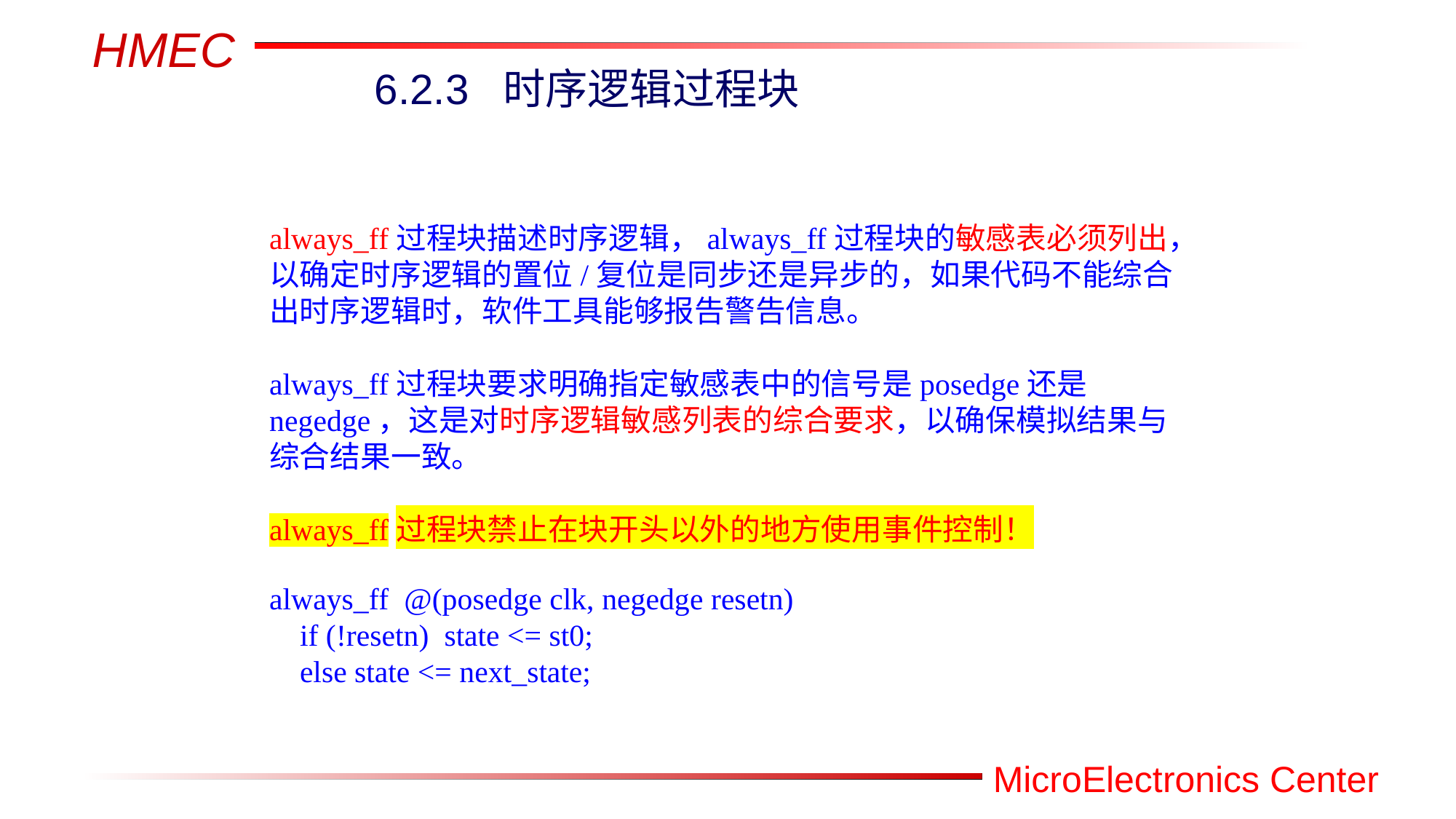

6.2.3  时序逻辑过程块
always_ff过程块描述时序逻辑，always_ff过程块的敏感表必须列出，以确定时序逻辑的置位/复位是同步还是异步的，如果代码不能综合出时序逻辑时，软件工具能够报告警告信息。

always_ff过程块要求明确指定敏感表中的信号是posedge还是negedge，这是对时序逻辑敏感列表的综合要求，以确保模拟结果与综合结果一致。

always_ff过程块禁止在块开头以外的地方使用事件控制！

always_ff  @(posedge clk, negedge resetn)
    if (!resetn)  state <= st0;
    else state <= next_state;